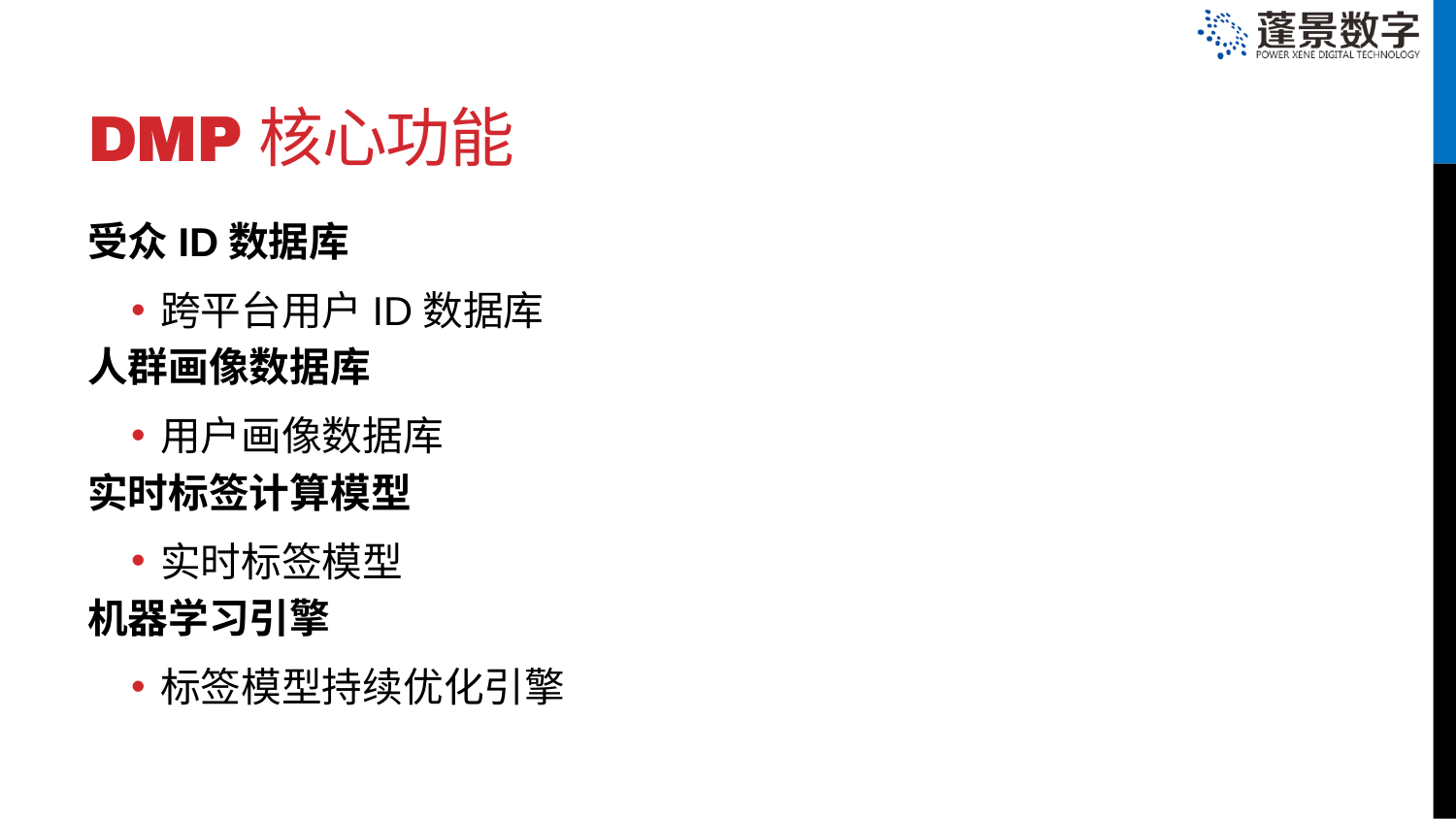

# DMP核心功能
受众ID数据库
跨平台用户ID数据库
人群画像数据库
用户画像数据库
实时标签计算模型
实时标签模型
机器学习引擎
标签模型持续优化引擎